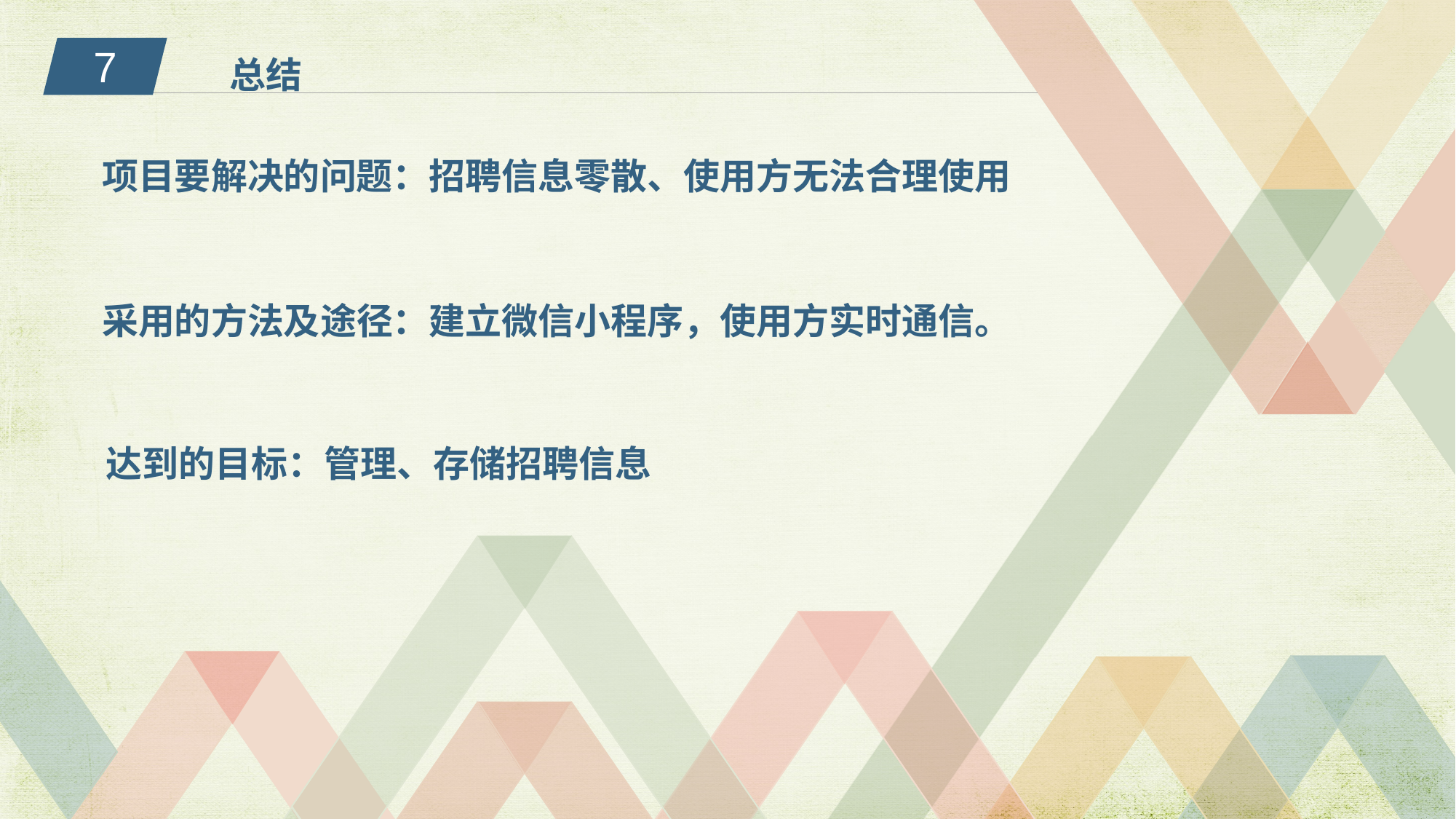

总结
7

项目要解决的问题：招聘信息零散、使用方无法合理使用

采用的方法及途径：建立微信小程序，使用方实时通信。

达到的目标：管理、存储招聘信息